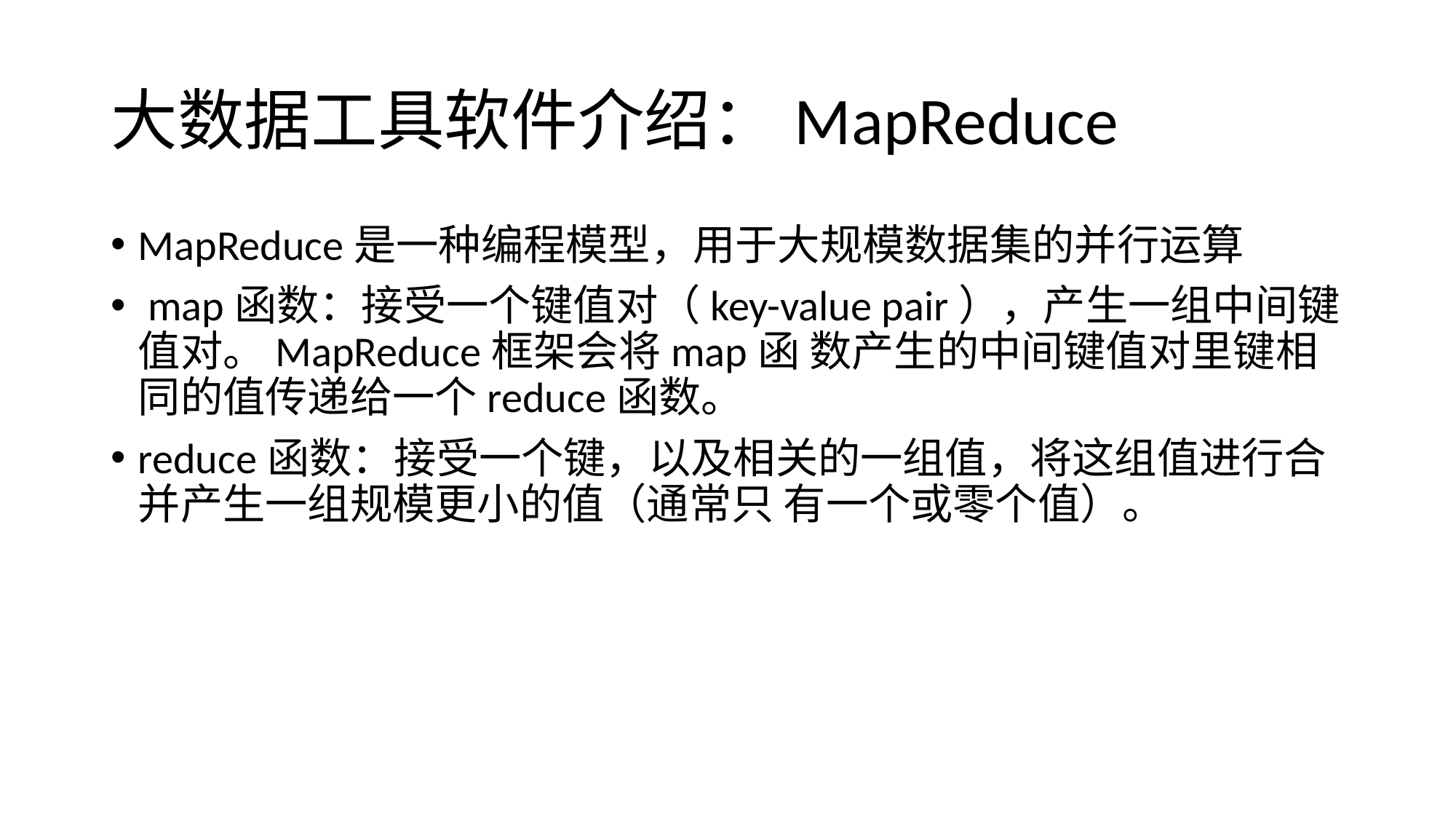

# 大数据工具软件介绍：MapReduce
MapReduce是一种编程模型，用于大规模数据集的并行运算
 map函数：接受一个键值对（key-value pair），产生一组中间键值对。MapReduce框架会将map函 数产生的中间键值对里键相同的值传递给一个reduce函数。
reduce函数：接受一个键，以及相关的一组值，将这组值进行合并产生一组规模更小的值（通常只 有一个或零个值）。